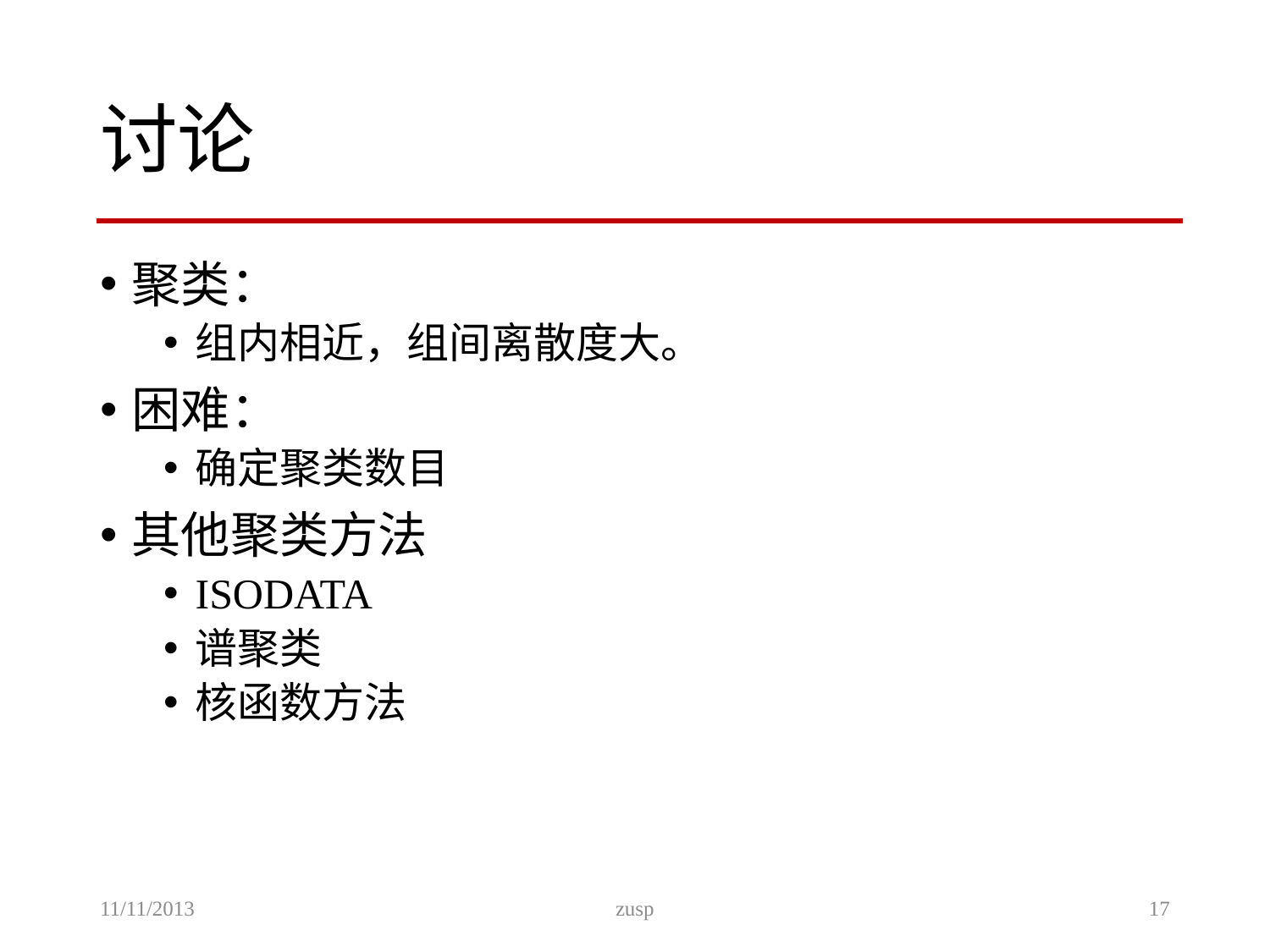

# 讨论
聚类：
组内相近，组间离散度大。
困难：
确定聚类数目
其他聚类方法
ISODATA
谱聚类
核函数方法
11/11/2013
zusp
17